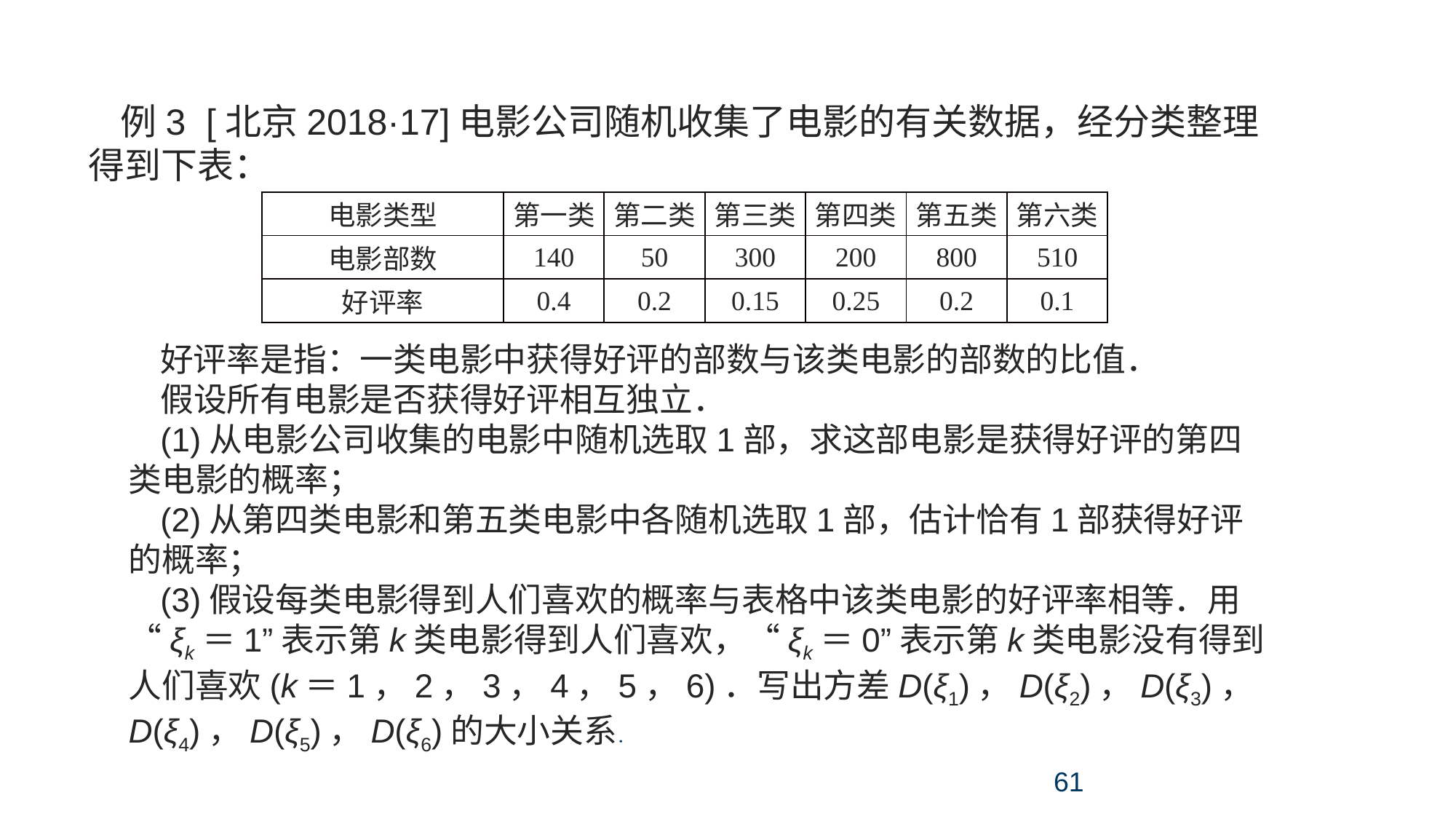

考点二  离散型随机变量及其分布列、数学期望与方差
例3  [北京2018·17]电影公司随机收集了电影的有关数据，经分类整理得到下表：

| 电影类型 | 第一类 | 第二类 | 第三类 | 第四类 | 第五类 | 第六类 |
| --- | --- | --- | --- | --- | --- | --- |
| 电影部数 | 140 | 50 | 300 | 200 | 800 | 510 |
| 好评率 | 0.4 | 0.2 | 0.15 | 0.25 | 0.2 | 0.1 |
好评率是指：一类电影中获得好评的部数与该类电影的部数的比值．
假设所有电影是否获得好评相互独立．
(1)从电影公司收集的电影中随机选取1部，求这部电影是获得好评的第四类电影的概率；
(2)从第四类电影和第五类电影中各随机选取1部，估计恰有1部获得好评的概率；
(3)假设每类电影得到人们喜欢的概率与表格中该类电影的好评率相等．用“ξk＝1”表示第k类电影得到人们喜欢，“ξk＝0”表示第k类电影没有得到人们喜欢(k＝1，2，3，4，5，6)．写出方差D(ξ1)，D(ξ2)，D(ξ3)，D(ξ4)，D(ξ5)，D(ξ6)的大小关系．
61